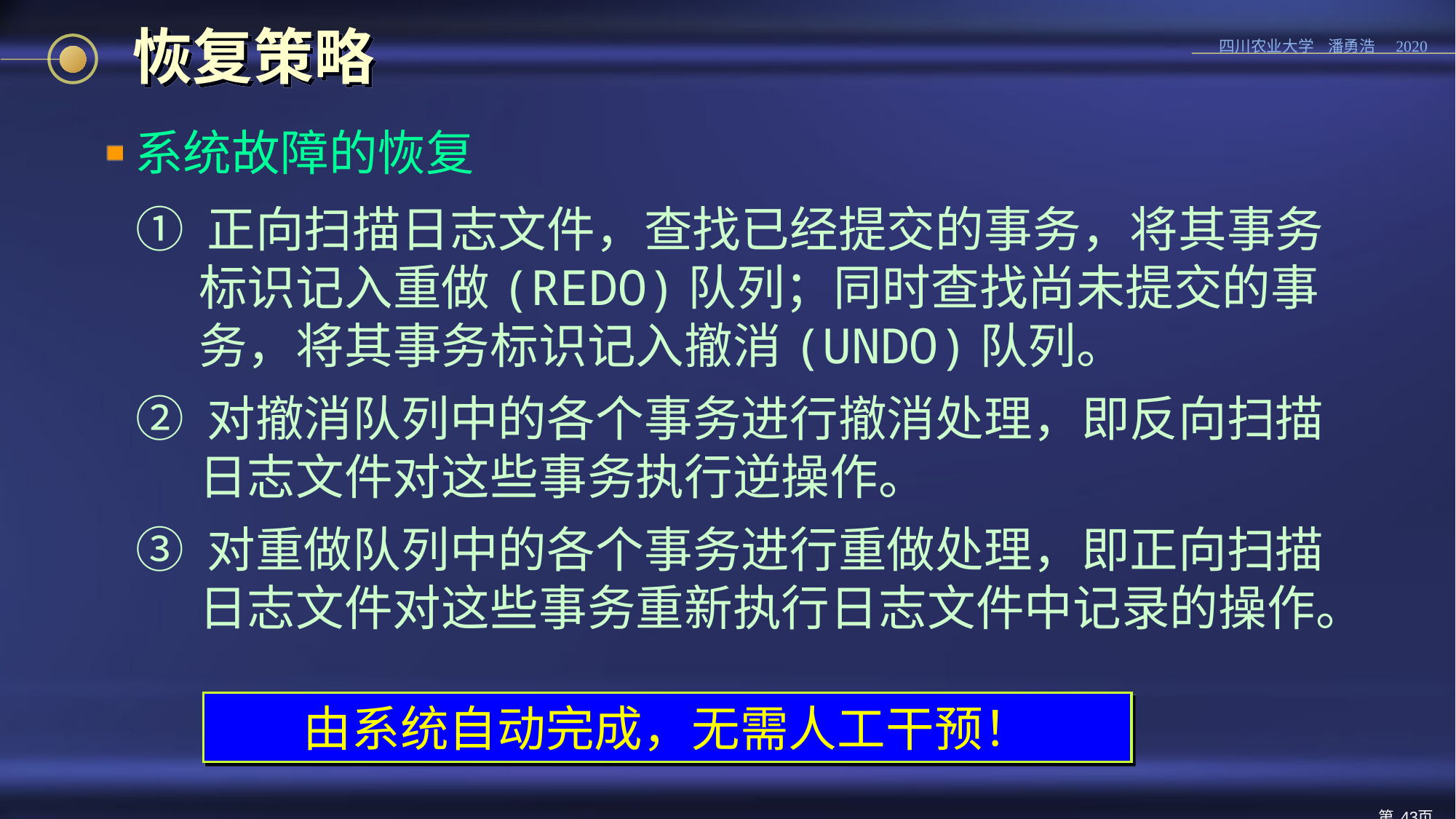

# 恢复策略
系统故障的恢复
① 正向扫描日志文件，查找已经提交的事务，将其事务标识记入重做(REDO)队列；同时查找尚未提交的事务，将其事务标识记入撤消(UNDO)队列。
② 对撤消队列中的各个事务进行撤消处理，即反向扫描日志文件对这些事务执行逆操作。
③ 对重做队列中的各个事务进行重做处理，即正向扫描日志文件对这些事务重新执行日志文件中记录的操作。
由系统自动完成，无需人工干预！